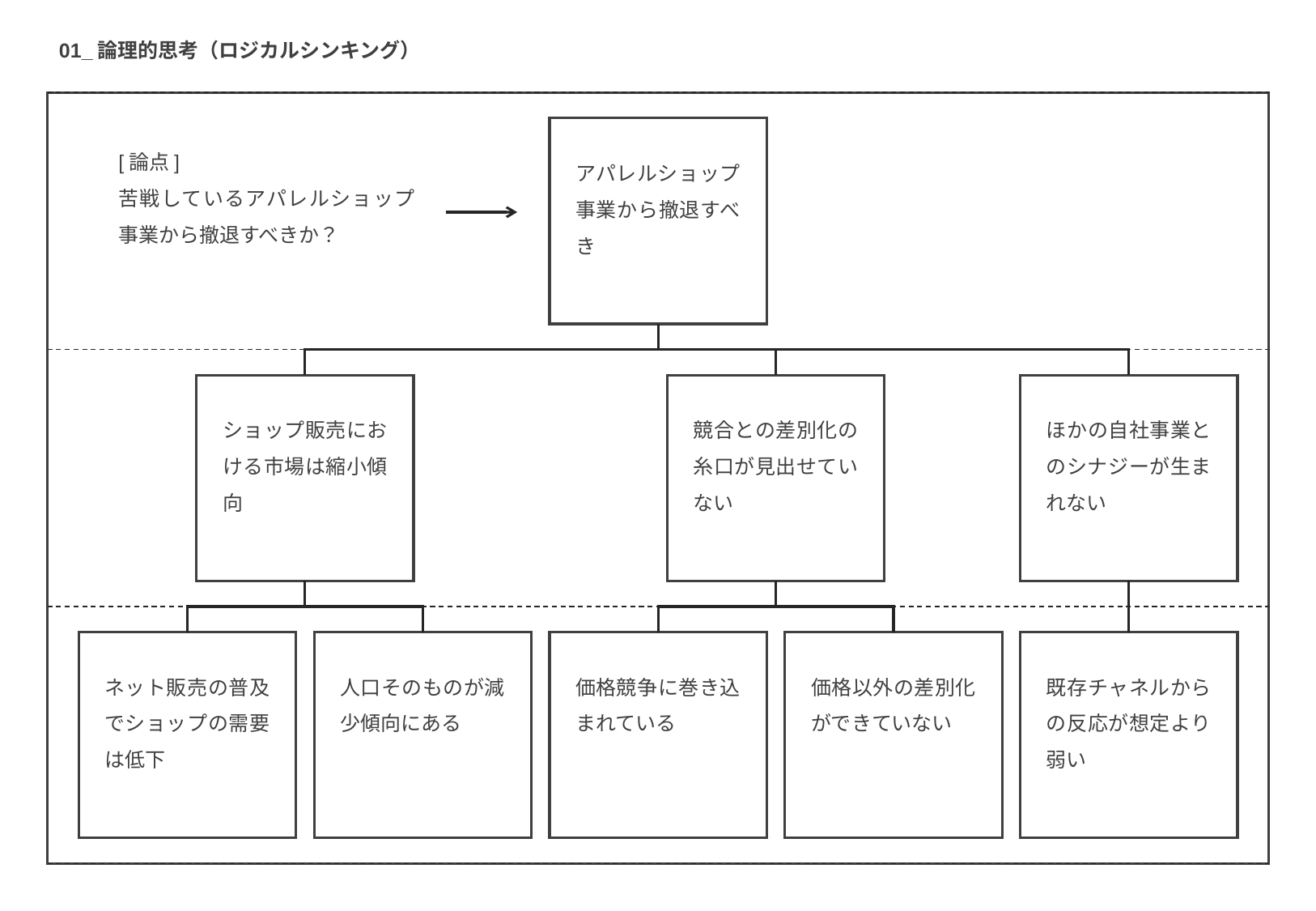

01_論理的思考（ロジカルシンキング）

アパレルショップ事業から撤退すべき
[論点]
苦戦しているアパレルショップ事業から撤退すべきか？

ショップ販売における市場は縮小傾向

競合との差別化の糸口が見出せていない

ほかの自社事業とのシナジーが生まれない

ネット販売の普及でショップの需要は低下

人口そのものが減少傾向にある

価格競争に巻き込まれている

価格以外の差別化ができていない

既存チャネルからの反応が想定より弱い